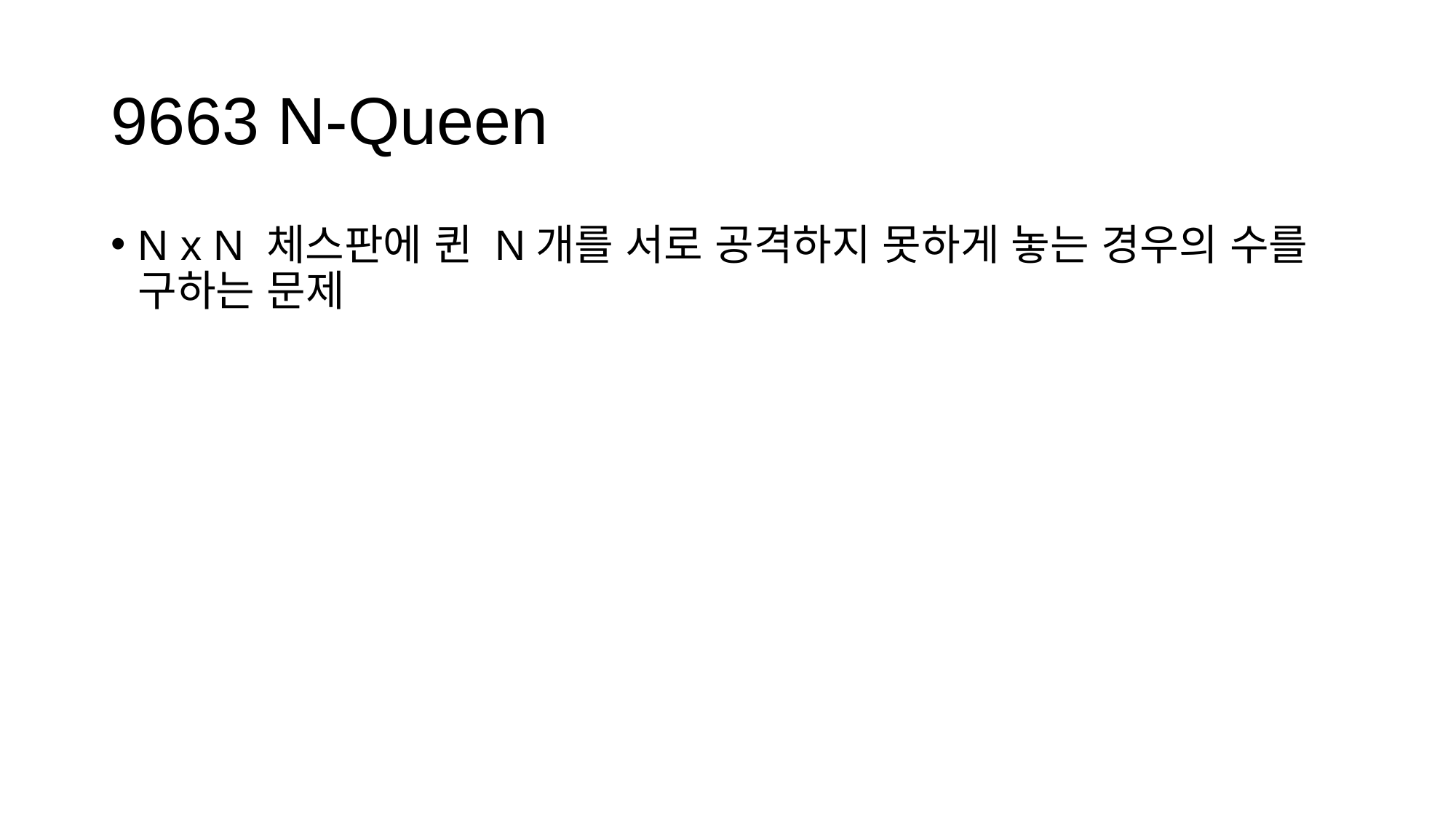

# 9663 N-Queen
N x N 체스판에 퀸 N개를 서로 공격하지 못하게 놓는 경우의 수를 구하는 문제